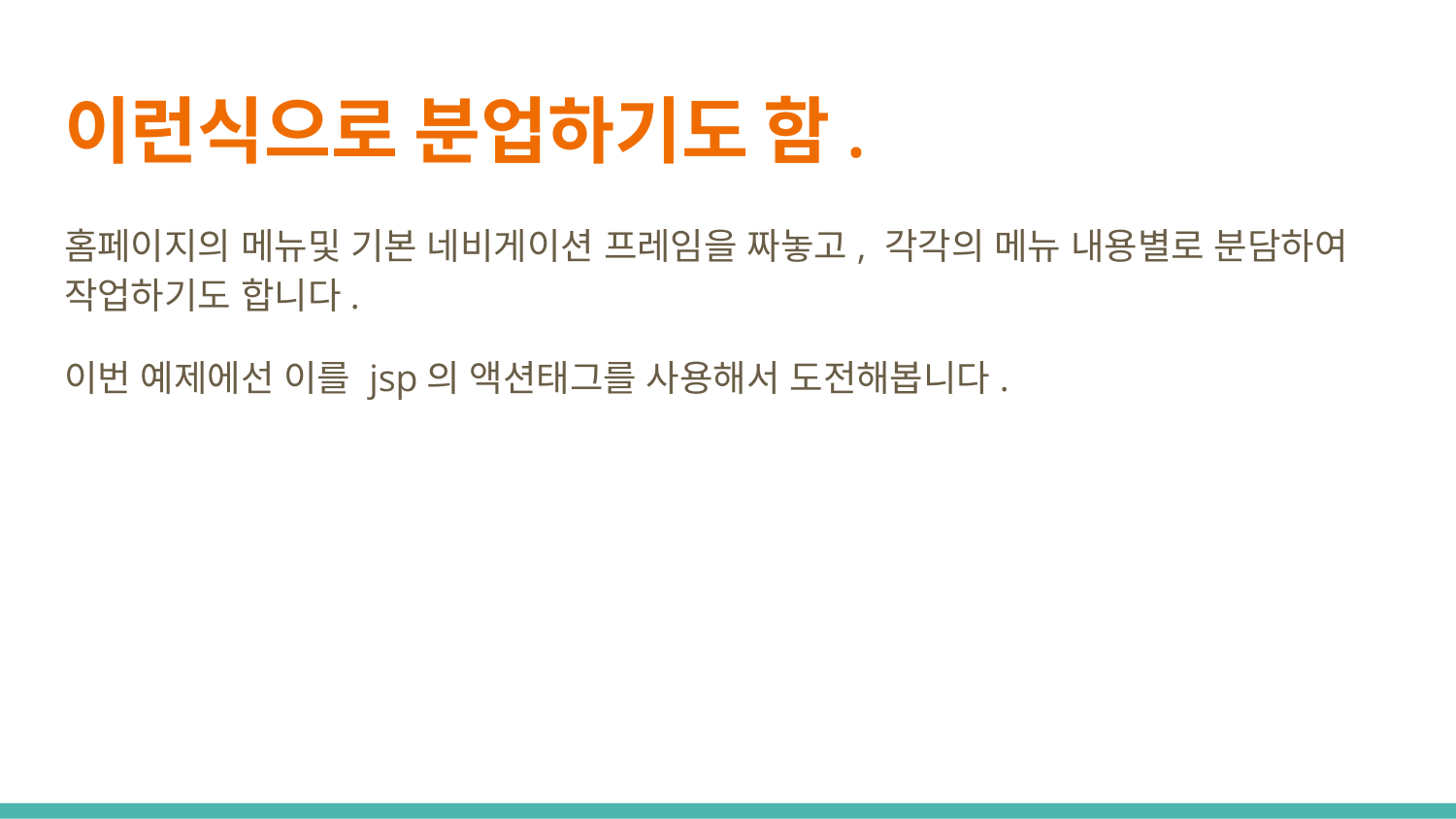

# 이런식으로 분업하기도 함.
홈페이지의 메뉴및 기본 네비게이션 프레임을 짜놓고, 각각의 메뉴 내용별로 분담하여 작업하기도 합니다.
이번 예제에선 이를 jsp의 액션태그를 사용해서 도전해봅니다.